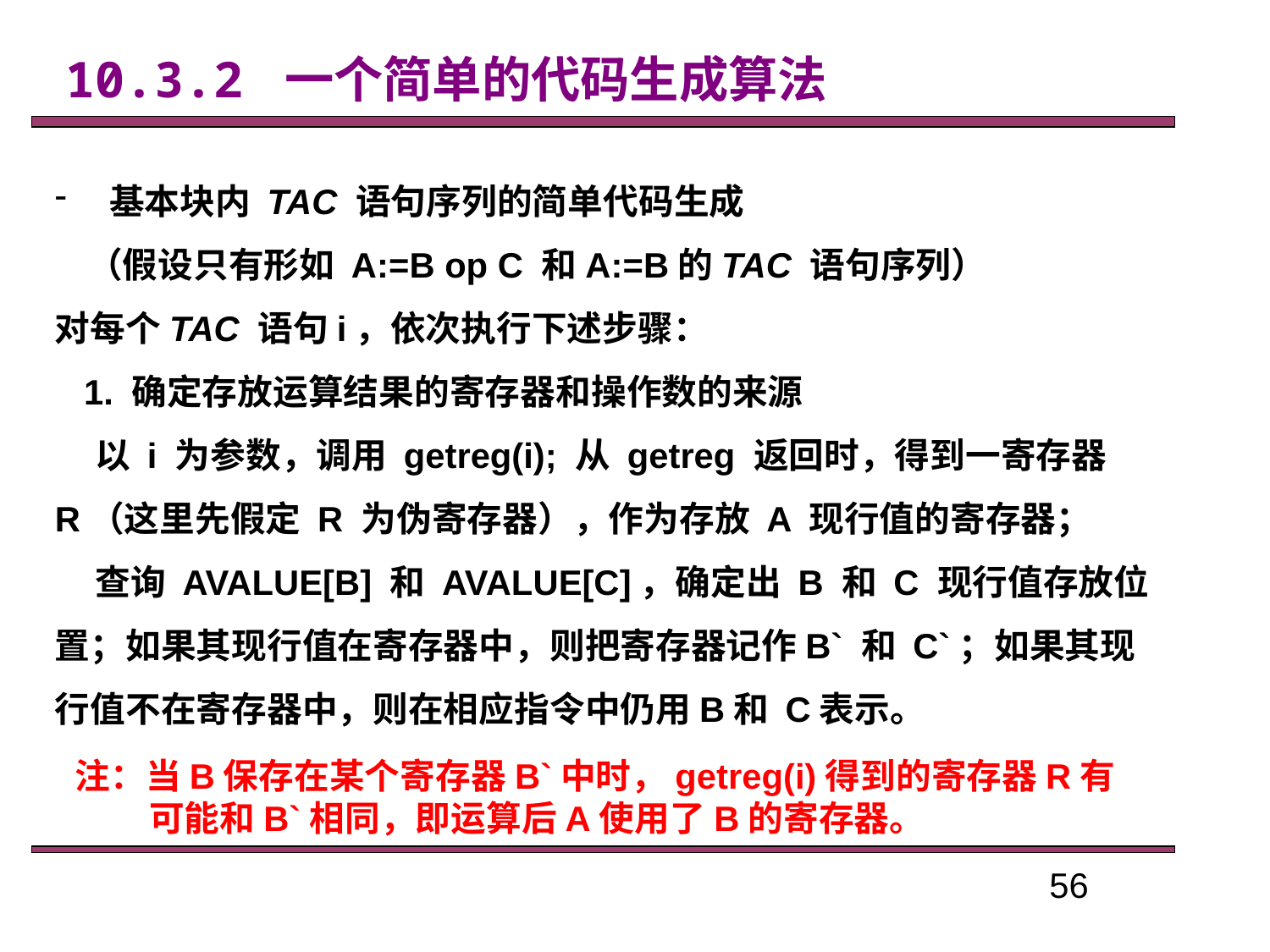

10.3.2 一个简单的代码生成算法
  基本块内 TAC 语句序列的简单代码生成
   （假设只有形如 A:=B op C 和A:=B的TAC 语句序列）
对每个TAC 语句i，依次执行下述步骤：
   1. 确定存放运算结果的寄存器和操作数的来源
    以 i 为参数，调用 getreg(i); 从 getreg 返回时，得到一寄存器 R（这里先假定 R 为伪寄存器），作为存放 A 现行值的寄存器；
    查询 AVALUE[B] 和 AVALUE[C]，确定出 B 和 C 现行值存放位置；如果其现行值在寄存器中，则把寄存器记作B` 和 C`；如果其现行值不在寄存器中，则在相应指令中仍用B和 C表示。
注：当B保存在某个寄存器B`中时，getreg(i)得到的寄存器R有可能和B`相同，即运算后A使用了B的寄存器。
56